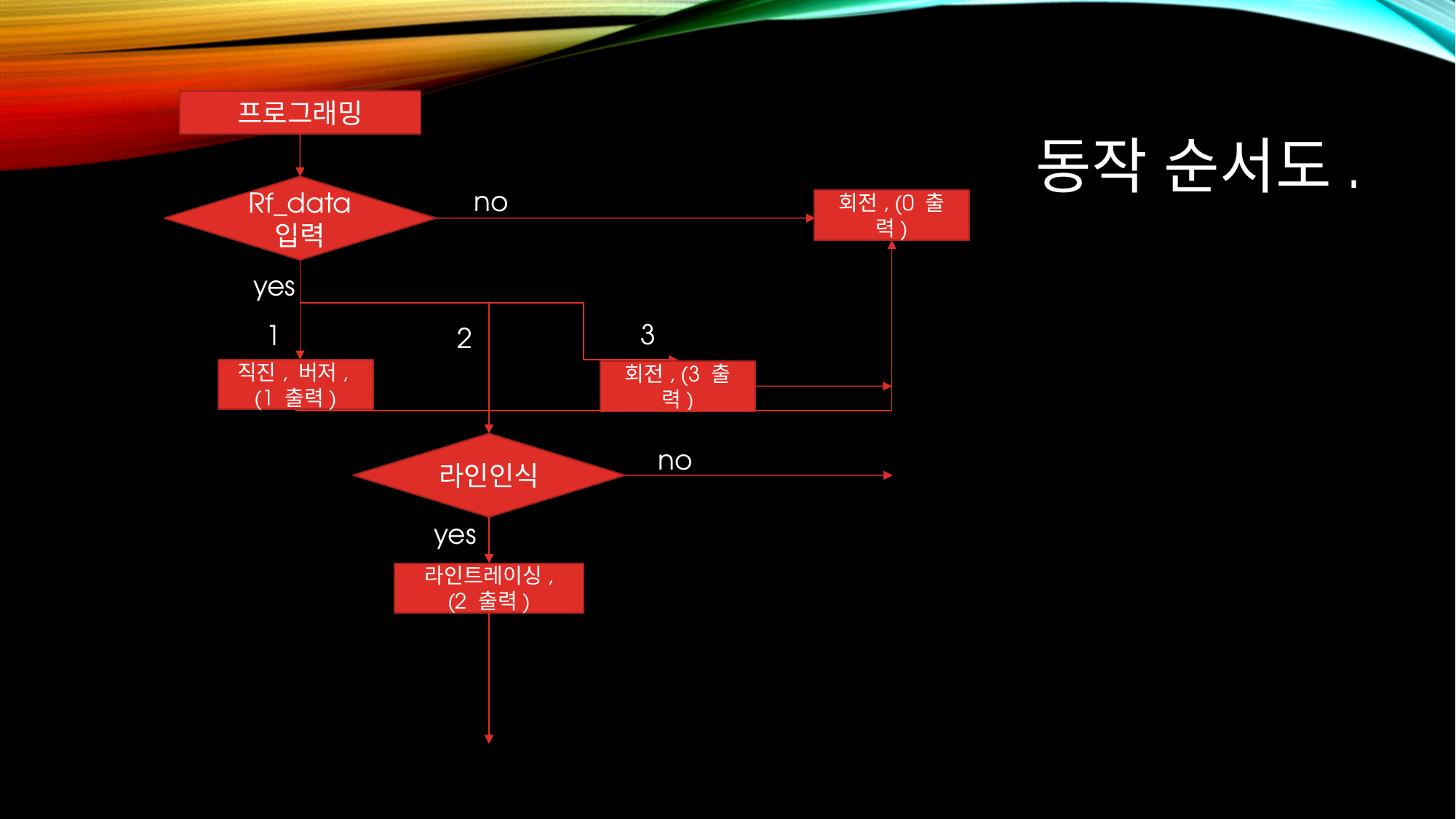

프로그래밍
# 동작 순서도.
Rf_data 입력
no
회전, (0 출력)
yes
3
1
2
직진, 버저,
(1 출력)
회전, (3 출력)
라인인식
no
yes
라인트레이싱,
(2 출력)